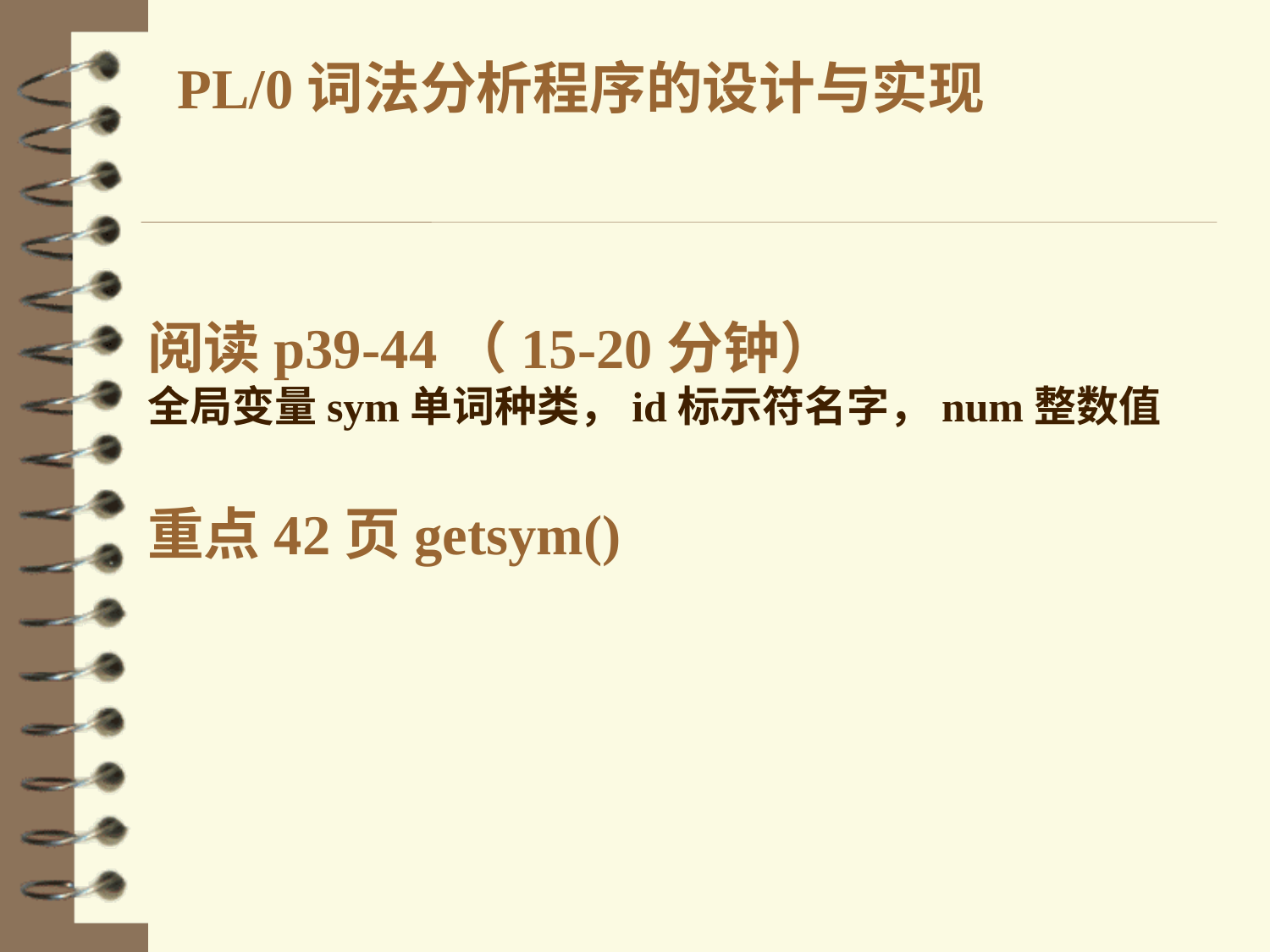

PL/0词法分析程序的设计与实现
阅读p39-44（15-20分钟）
全局变量sym单词种类，id标示符名字，num整数值

重点42页getsym()